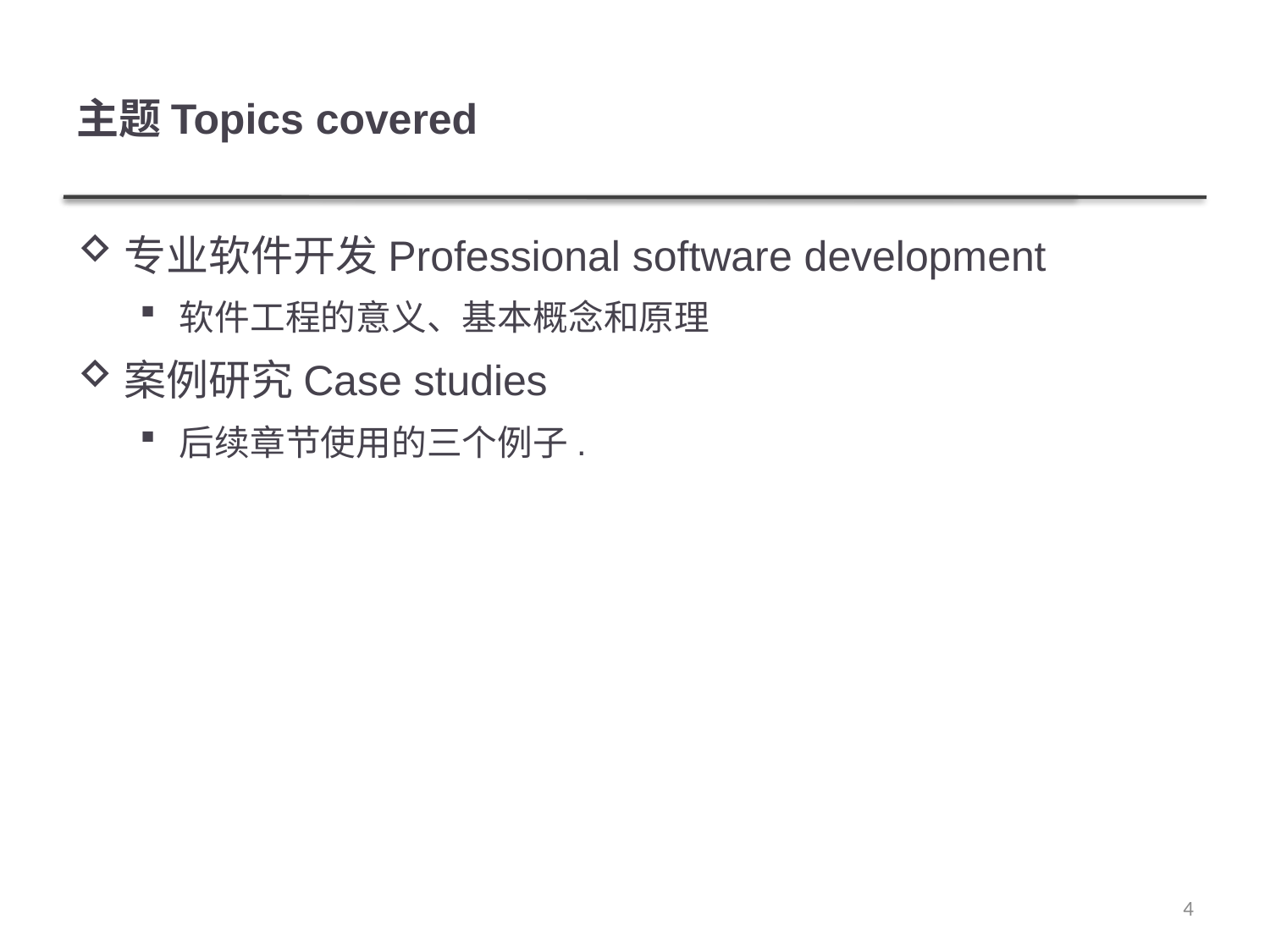

# 主题Topics covered
专业软件开发Professional software development
软件工程的意义、基本概念和原理
案例研究Case studies
后续章节使用的三个例子.
4